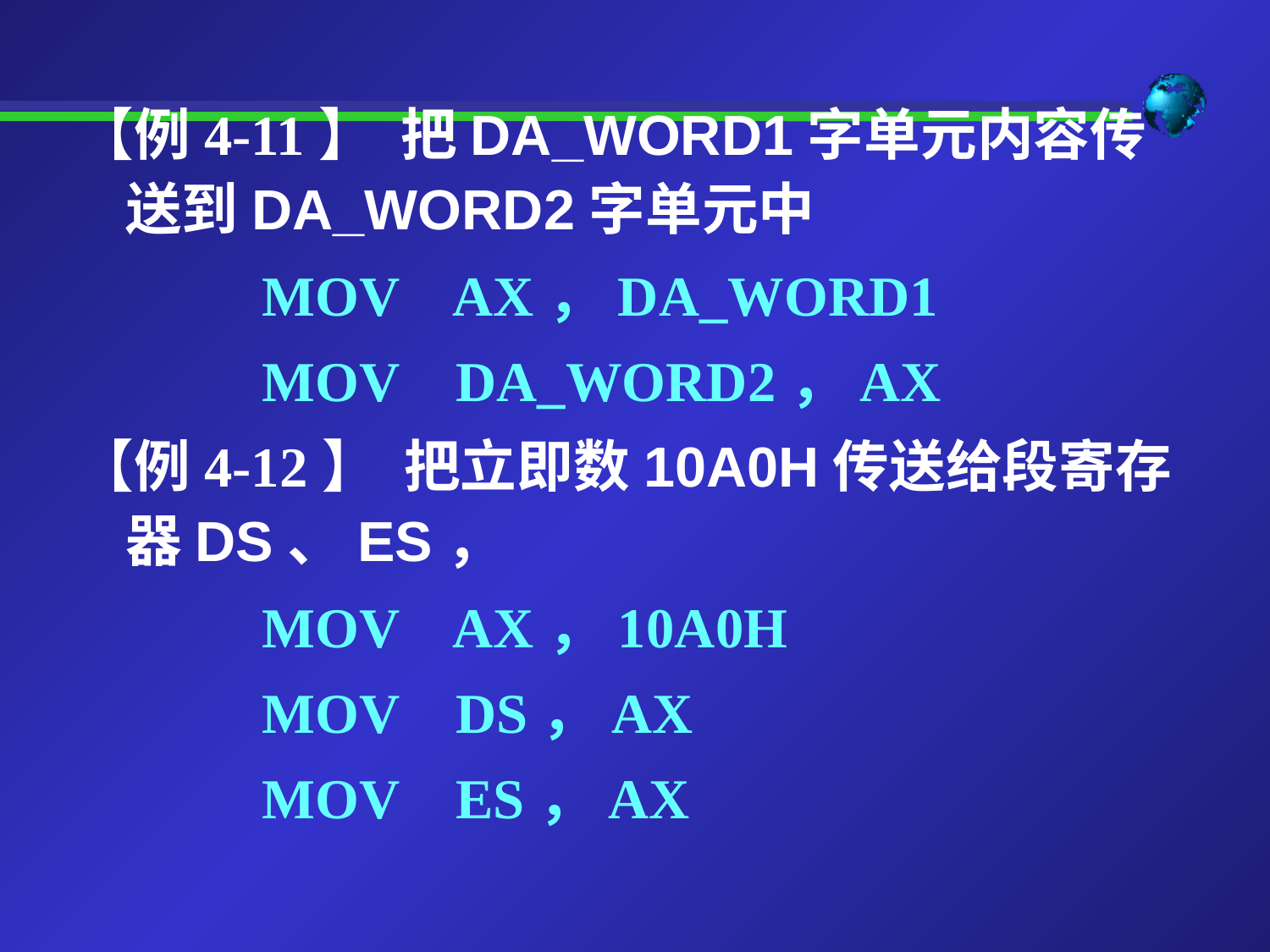

【例4-11】  把DA_WORD1字单元内容传送到DA_WORD2字单元中
             MOV    AX，DA_WORD1
             MOV    DA_WORD2，AX
【例4-12】  把立即数10A0H传送给段寄存器DS、ES，
             MOV    AX，10A0H
             MOV    DS，AX
             MOV    ES，AX
7